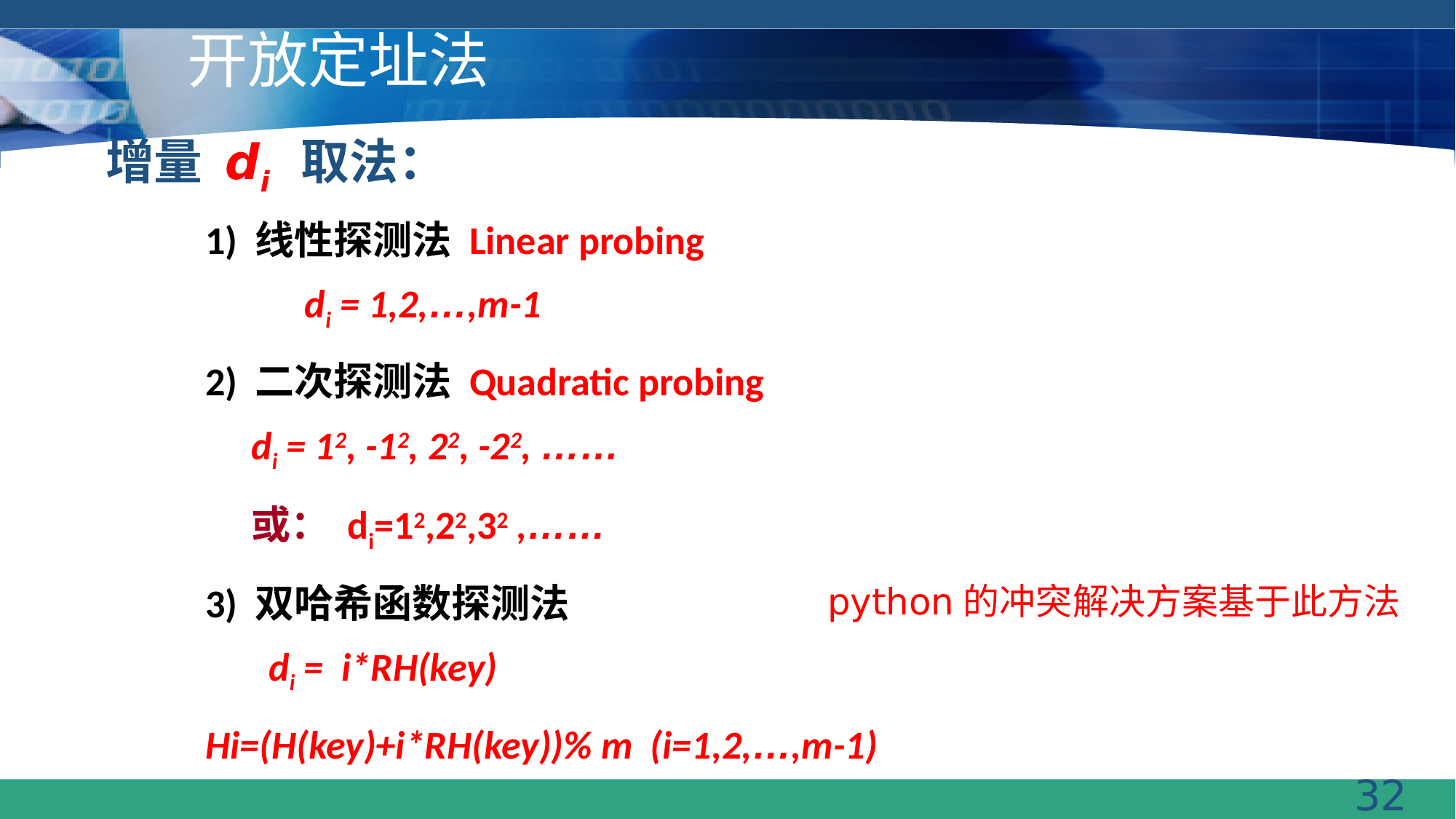

# 开放定址法
增量 di  取法：
1) 线性探测法 Linear probing
      di = 1,2,…,m-1
2) 二次探测法 Quadratic probing
di = 12, -12, 22, -22, ……
	或： di=12,22,32 ,……
3) 双哈希函数探测法
 di =  i*RH(key)
Hi=(H(key)+i*RH(key))% m  (i=1,2,…,m-1)

python的冲突解决方案基于此方法